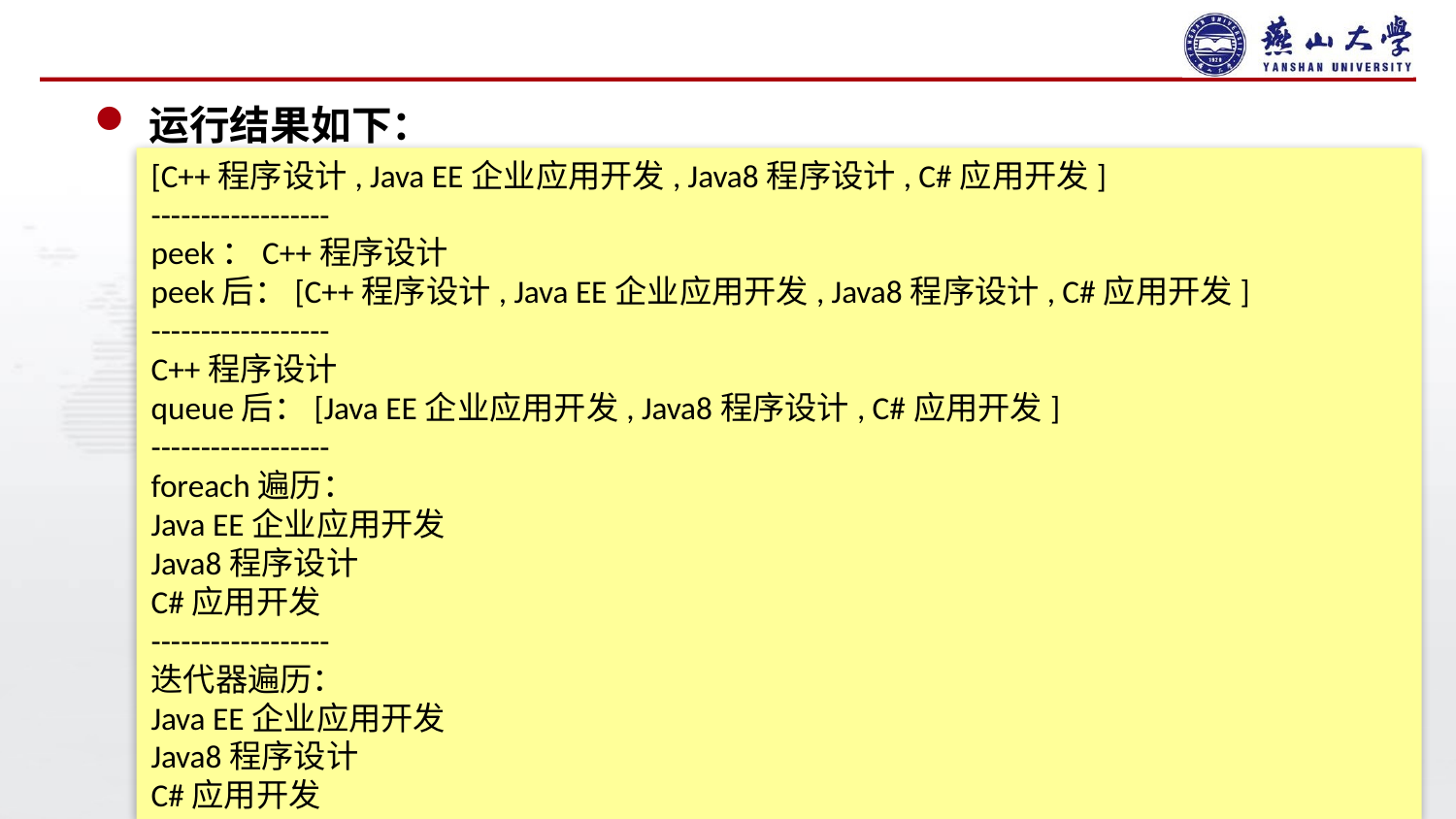

#
运行结果如下：

[C++程序设计, Java EE企业应用开发, Java8程序设计, C#应用开发]
------------------
peek：C++程序设计
peek后：[C++程序设计, Java EE企业应用开发, Java8程序设计, C#应用开发]
------------------
C++程序设计
queue后：[Java EE企业应用开发, Java8程序设计, C#应用开发]
------------------
foreach遍历：
Java EE企业应用开发
Java8程序设计
C#应用开发
------------------
迭代器遍历：
Java EE企业应用开发
Java8程序设计
C#应用开发